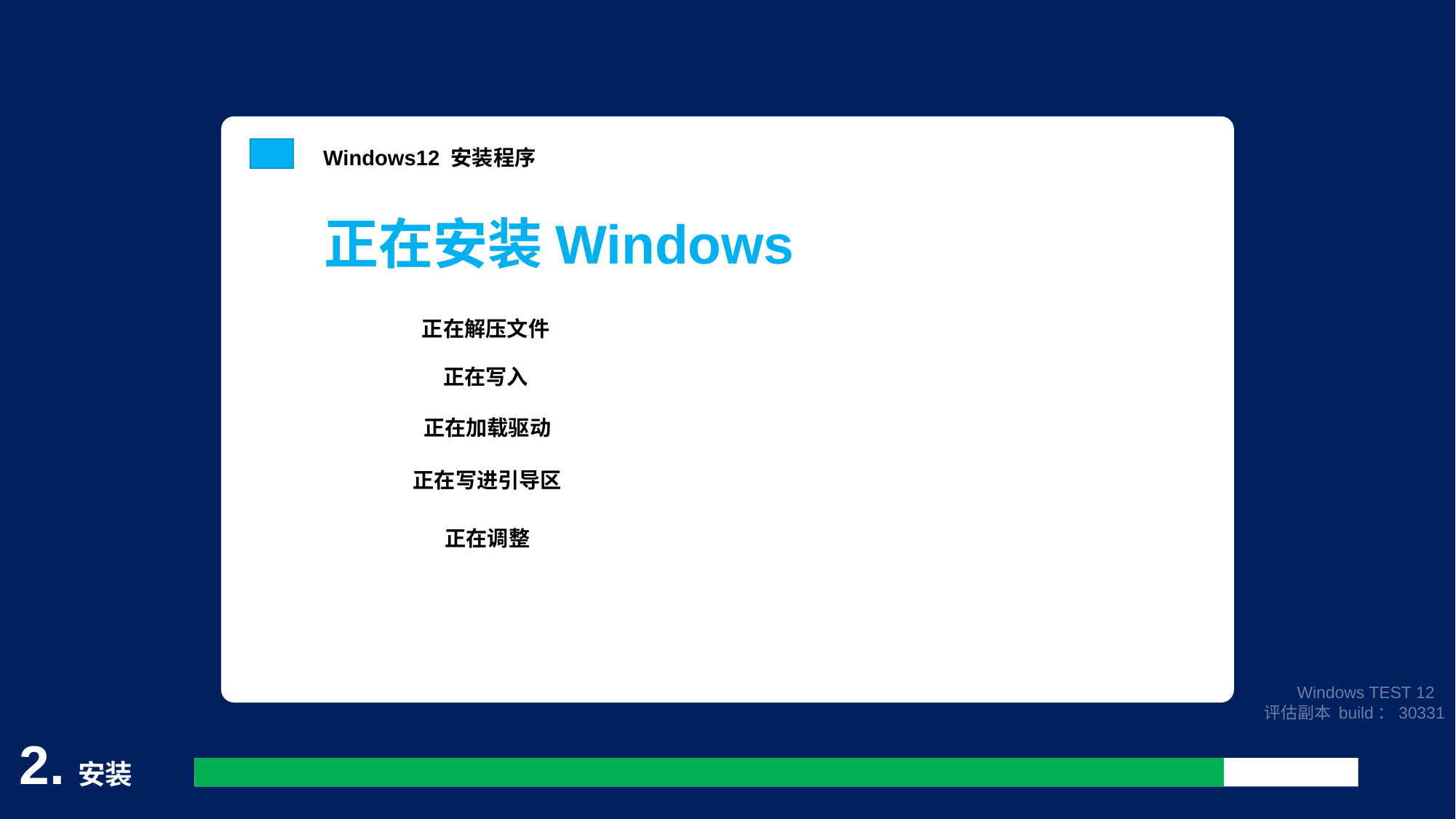

Windows12 安装程序
正在安装Windows
正在解压文件
正在写入
正在加载驱动
正在写进引导区
正在调整
       Windows TEST 12
评估副本 build：30331
2.安装